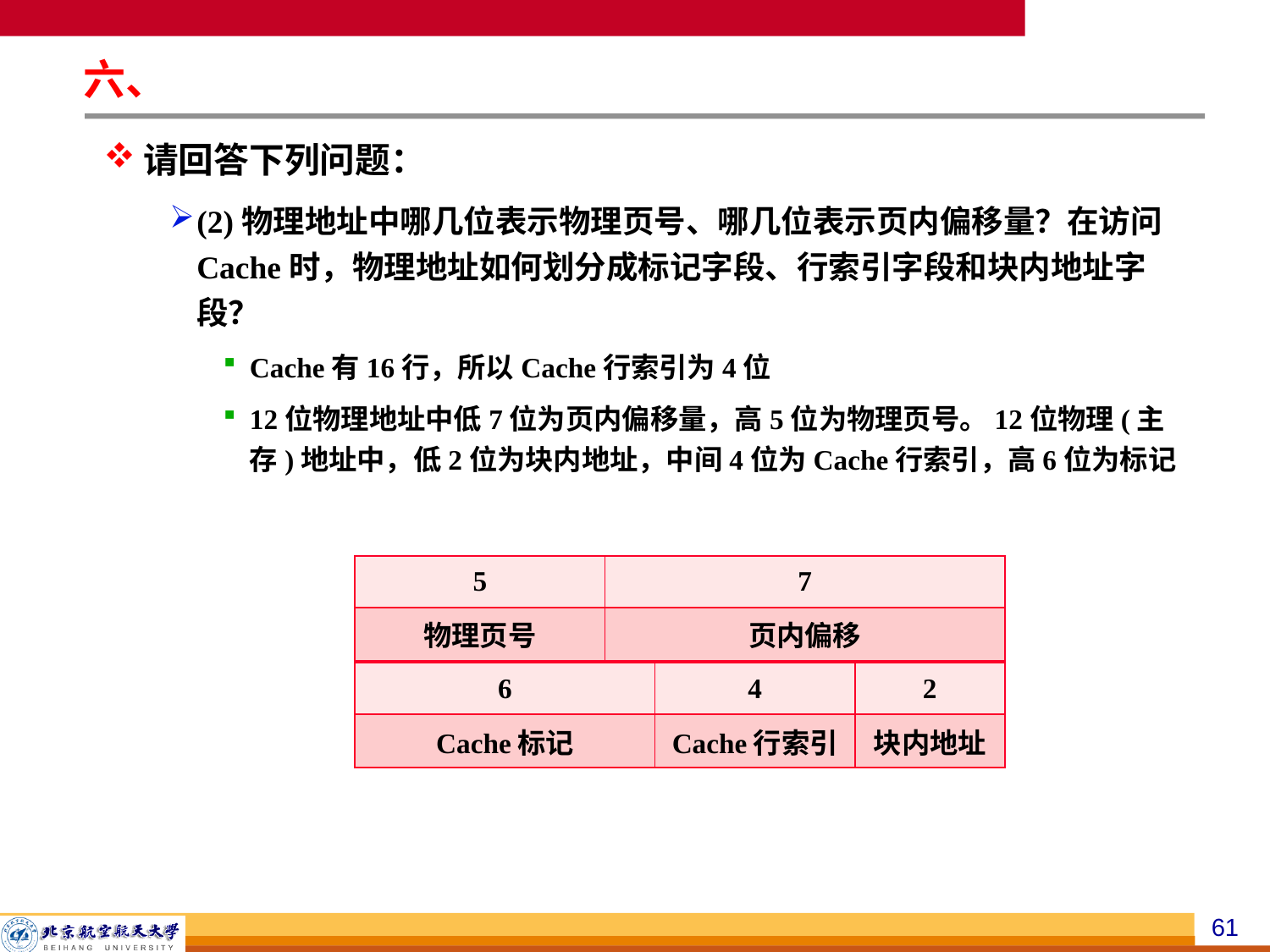

六、
请回答下列问题：
(2)物理地址中哪几位表示物理页号、哪几位表示页内偏移量？在访问Cache时，物理地址如何划分成标记字段、行索引字段和块内地址字段？
Cache有16行，所以Cache行索引为4位
12位物理地址中低7位为页内偏移量，高5位为物理页号。12位物理(主存)地址中，低2位为块内地址，中间4位为Cache行索引，高6位为标记
| 5 | 7 |
| --- | --- |
| 物理页号 | 页内偏移 |
| 6 | 4 | 2 |
| --- | --- | --- |
| Cache标记 | Cache行索引 | 块内地址 |